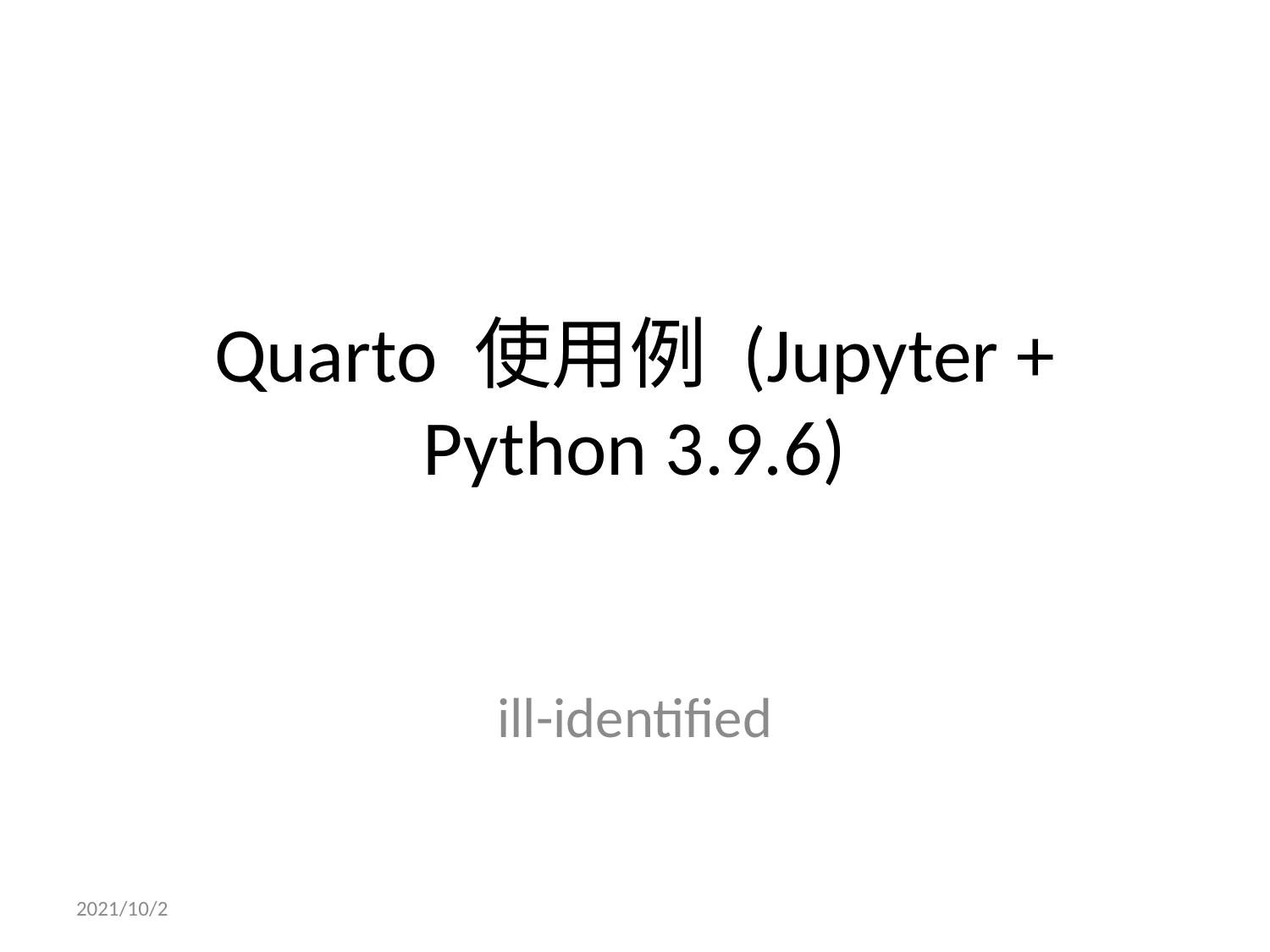

# Quarto 使用例 (Jupyter + Python 3.9.6)
ill-identified
2021/10/2